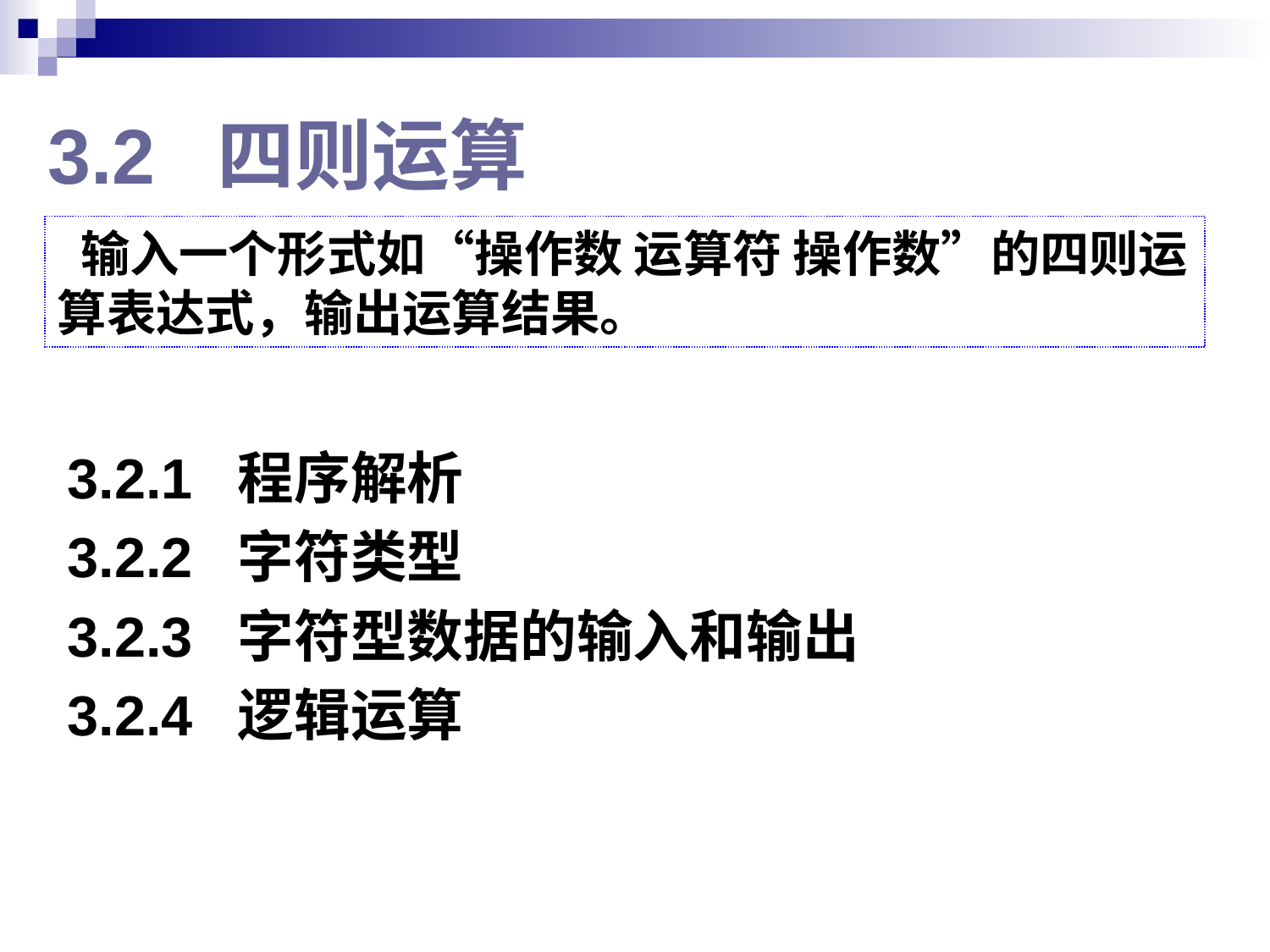

# 3.2  四则运算
 输入一个形式如“操作数 运算符 操作数”的四则运算表达式，输出运算结果。
3.2.1  程序解析
3.2.2  字符类型
3.2.3  字符型数据的输入和输出
3.2.4  逻辑运算